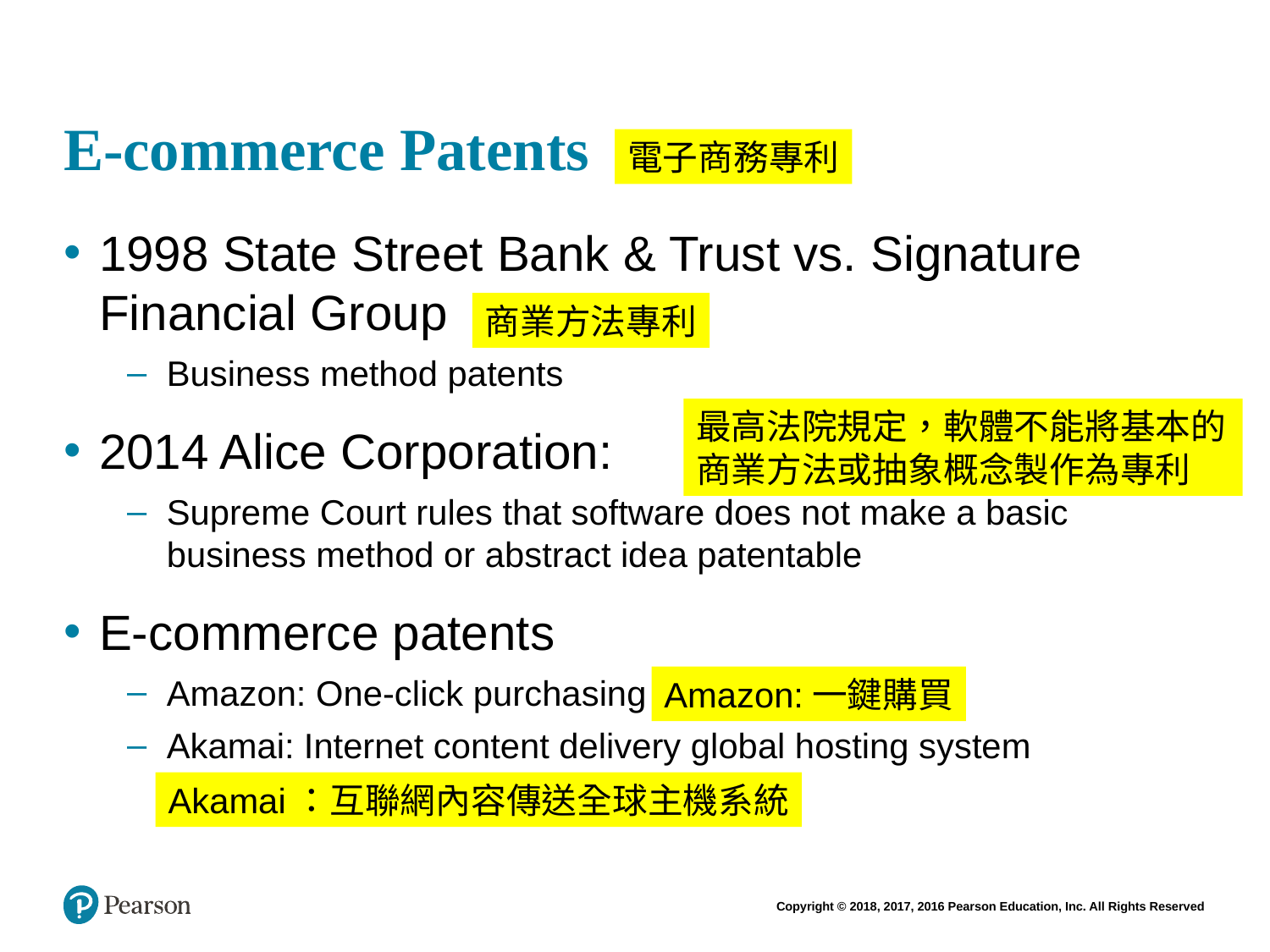

# E-commerce Patents
電子商務專利
1998 State Street Bank & Trust vs. Signature Financial Group
Business method patents
2014 Alice Corporation:
Supreme Court rules that software does not make a basic business method or abstract idea patentable
E-commerce patents
Amazon: One-click purchasing
Akamai: Internet content delivery global hosting system
商業方法專利
最高法院規定，軟體不能將基本的商業方法或抽象概念製作為專利
Amazon:一鍵購買
Akamai：互聯網內容傳送全球主機系統